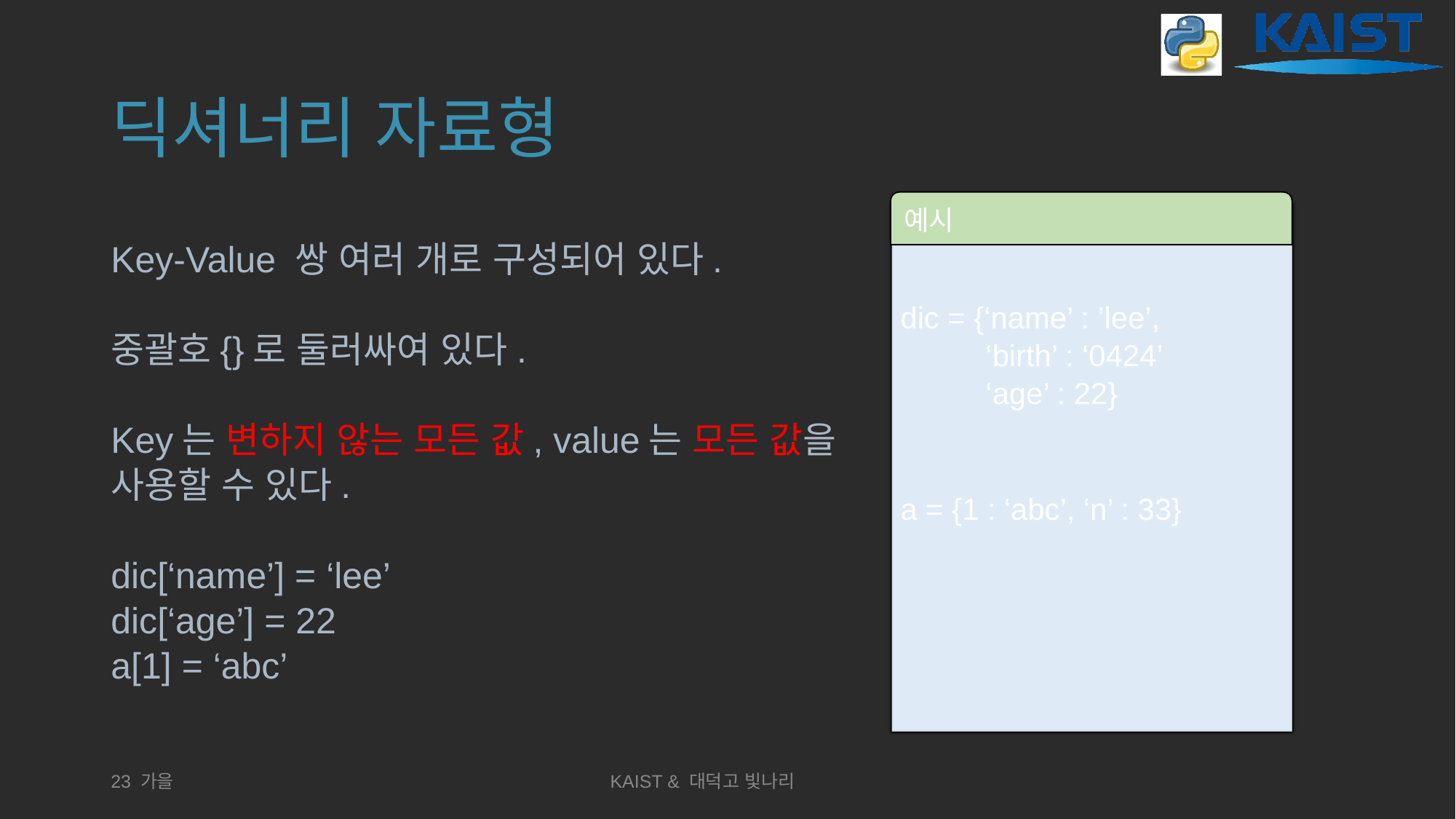

# 딕셔너리 자료형

예시
Key-Value 쌍 여러 개로 구성되어 있다.

중괄호{}로 둘러싸여 있다.

Key는 변하지 않는 모든 값, value는 모든 값을
사용할 수 있다.

dic[‘name’] = ‘lee’
dic[‘age’] = 22
a[1] = ‘abc’
dic = {‘name’ : ’lee’,
	  ‘birth’ : ‘0424’
	  ‘age’ : 22}
a = {1 : ‘abc’, ‘n’ : 33}
23 가을
KAIST & 대덕고 빛나리